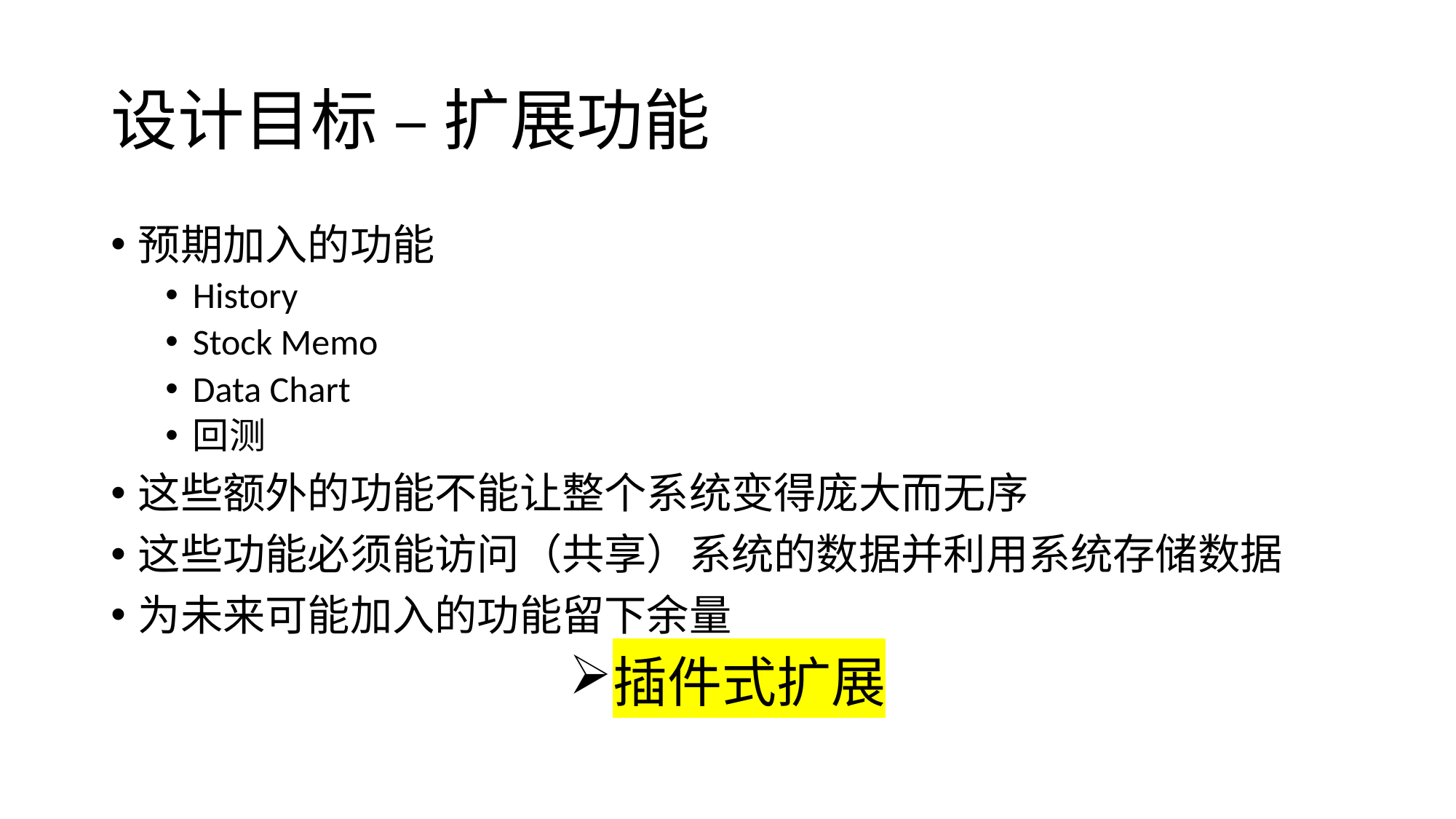

# 设计目标 – 扩展功能
预期加入的功能
History
Stock Memo
Data Chart
回测
这些额外的功能不能让整个系统变得庞大而无序
这些功能必须能访问（共享）系统的数据并利用系统存储数据
为未来可能加入的功能留下余量
插件式扩展